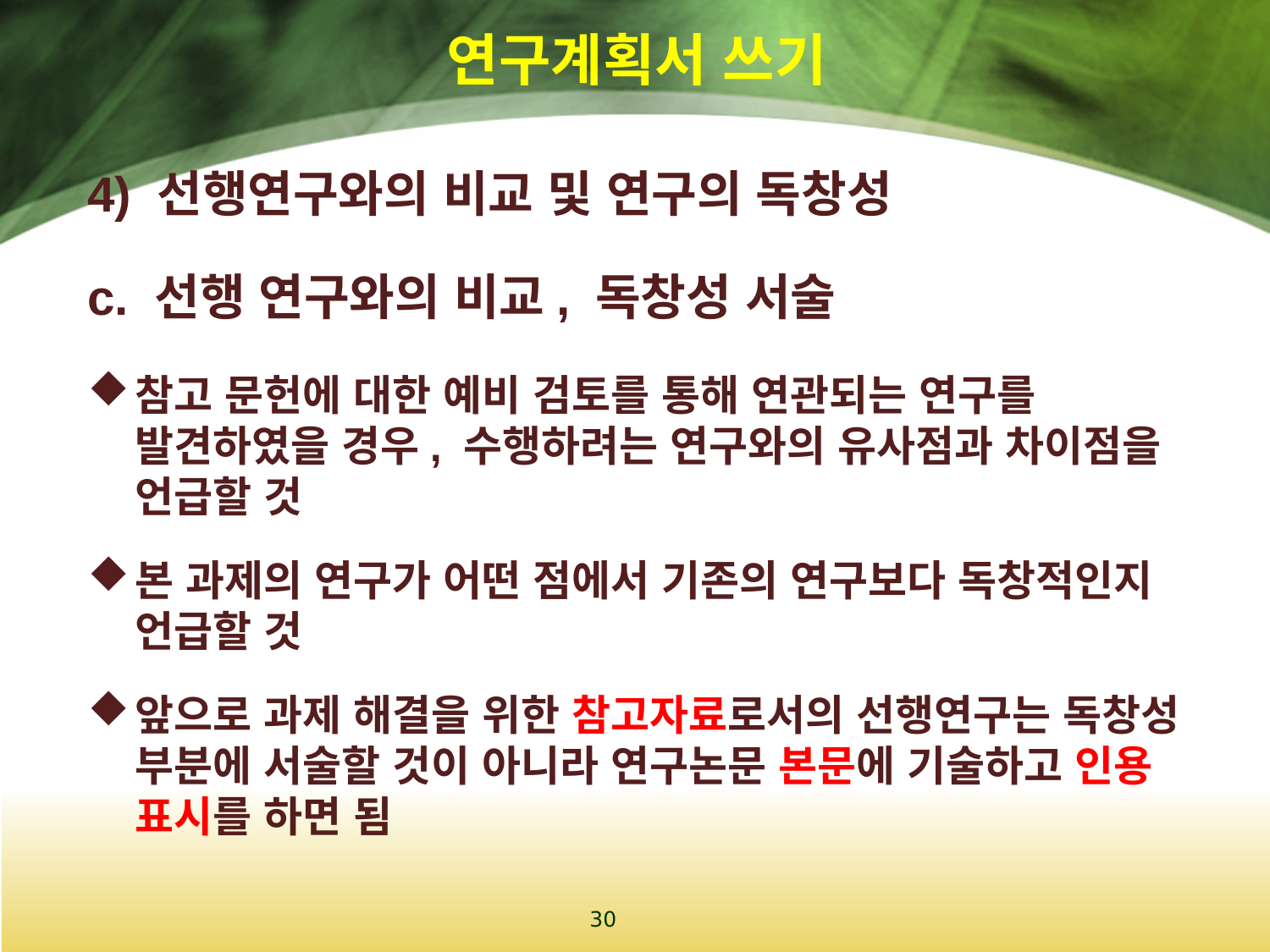

# 연구계획서 쓰기
4) 선행연구와의 비교 및 연구의 독창성

c. 선행 연구와의 비교, 독창성 서술

참고 문헌에 대한 예비 검토를 통해 연관되는 연구를 발견하였을 경우, 수행하려는 연구와의 유사점과 차이점을 언급할 것

본 과제의 연구가 어떤 점에서 기존의 연구보다 독창적인지 언급할 것

앞으로 과제 해결을 위한 참고자료로서의 선행연구는 독창성 부분에 서술할 것이 아니라 연구논문 본문에 기술하고 인용 표시를 하면 됨

30